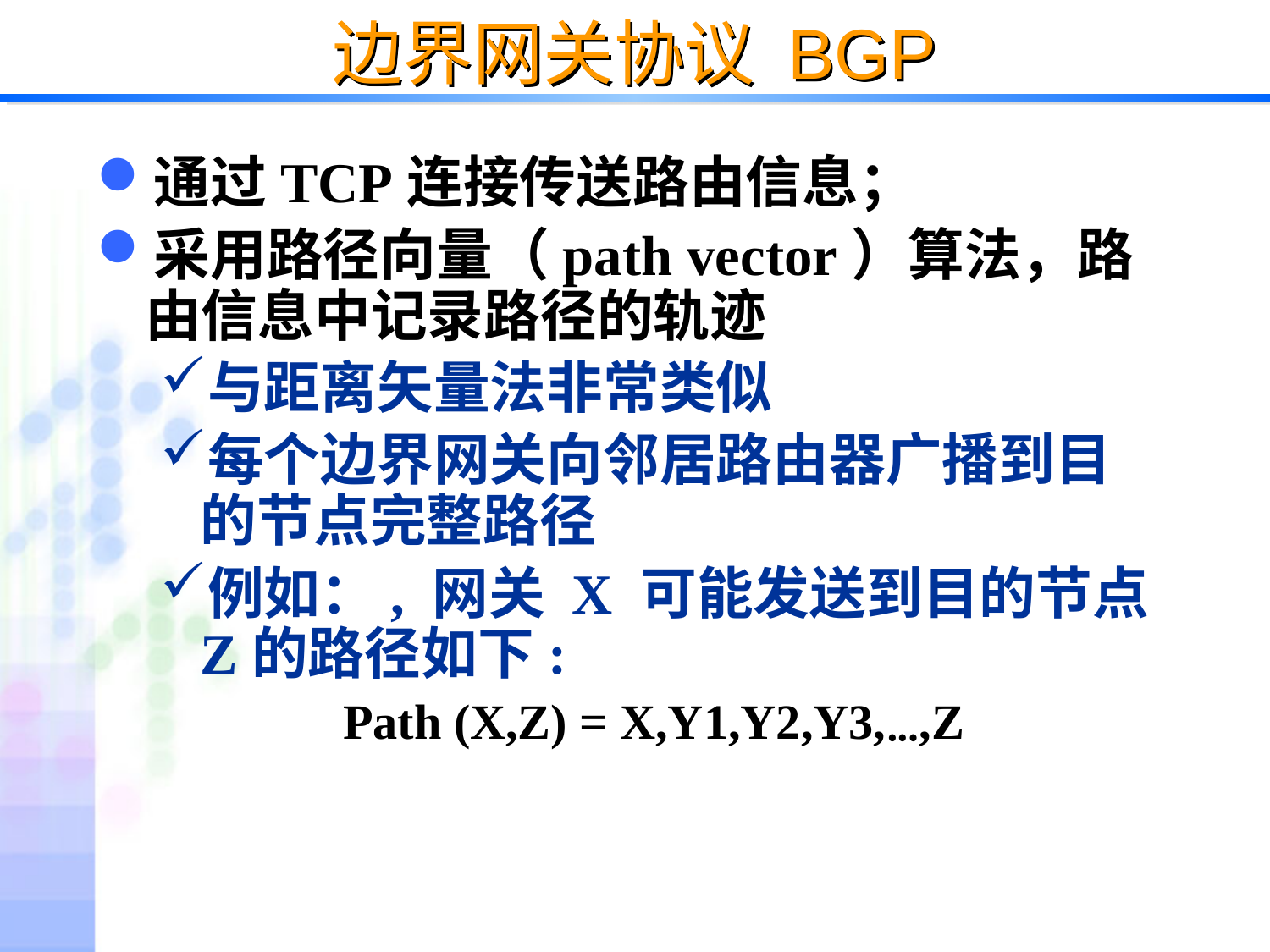

# 边界网关协议 BGP
通过TCP连接传送路由信息；
采用路径向量（path vector）算法，路由信息中记录路径的轨迹
与距离矢量法非常类似
每个边界网关向邻居路由器广播到目的节点完整路径
例如：, 网关 X 可能发送到目的节点Z的路径如下:
                    Path (X,Z) = X,Y1,Y2,Y3,…,Z